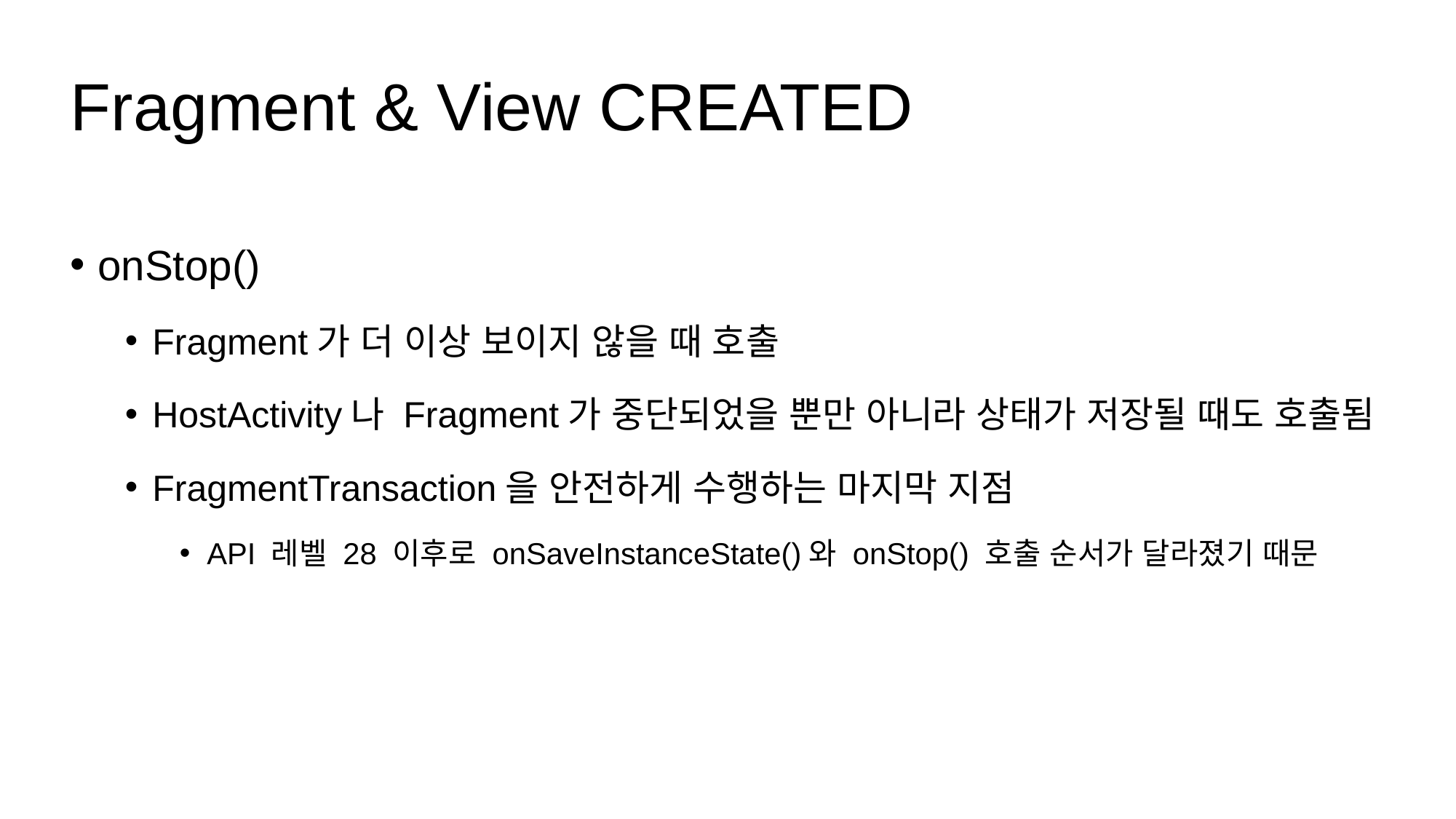

# Fragment & View CREATED
onStop()
Fragment가 더 이상 보이지 않을 때 호출
HostActivity나 Fragment가 중단되었을 뿐만 아니라 상태가 저장될 때도 호출됨
FragmentTransaction을 안전하게 수행하는 마지막 지점
API 레벨 28 이후로 onSaveInstanceState()와 onStop() 호출 순서가 달라졌기 때문